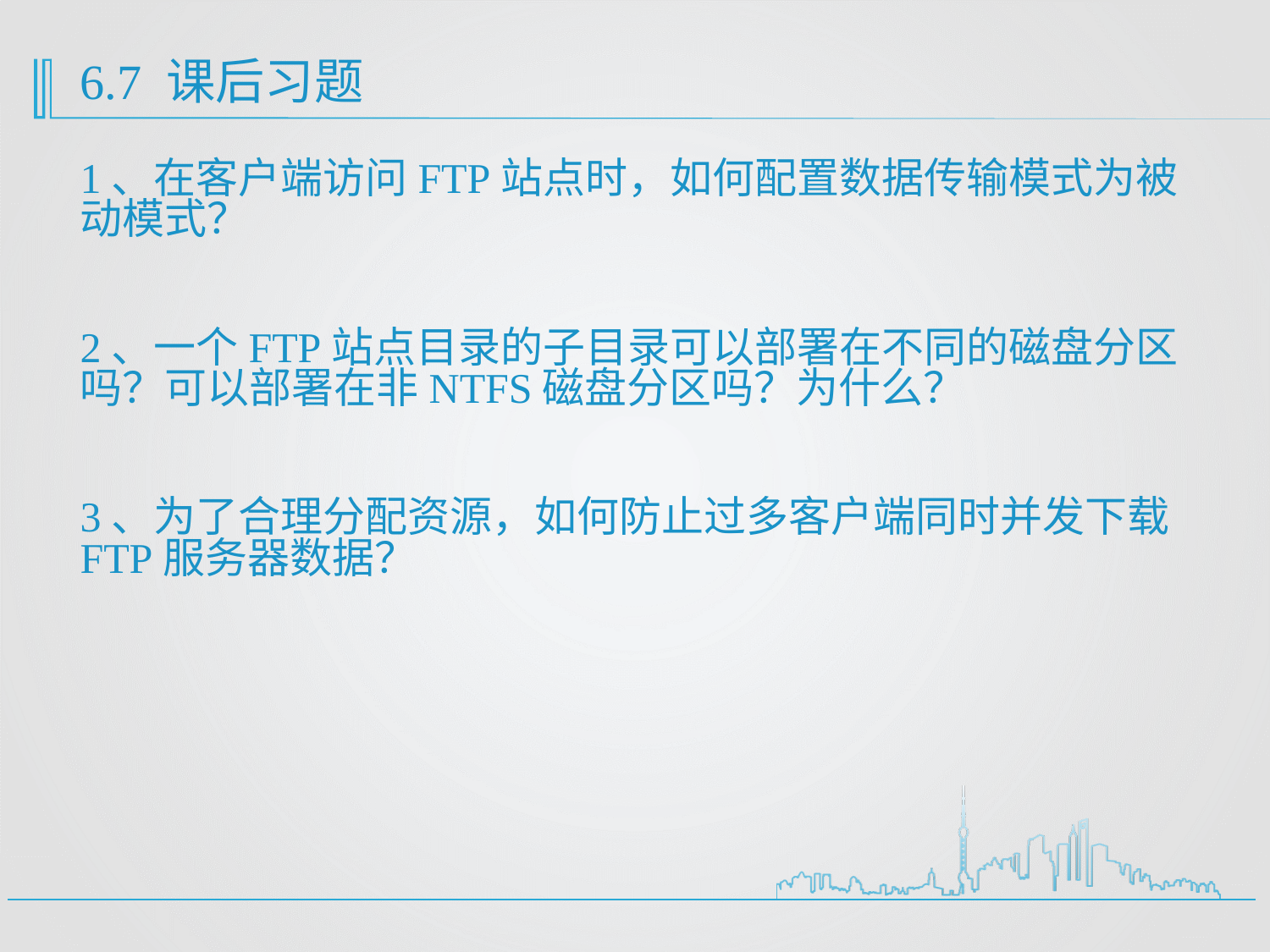

# 6.7 课后习题
1、在客户端访问FTP站点时，如何配置数据传输模式为被动模式？

2、一个FTP站点目录的子目录可以部署在不同的磁盘分区吗？可以部署在非NTFS磁盘分区吗？为什么？

3、为了合理分配资源，如何防止过多客户端同时并发下载FTP服务器数据？